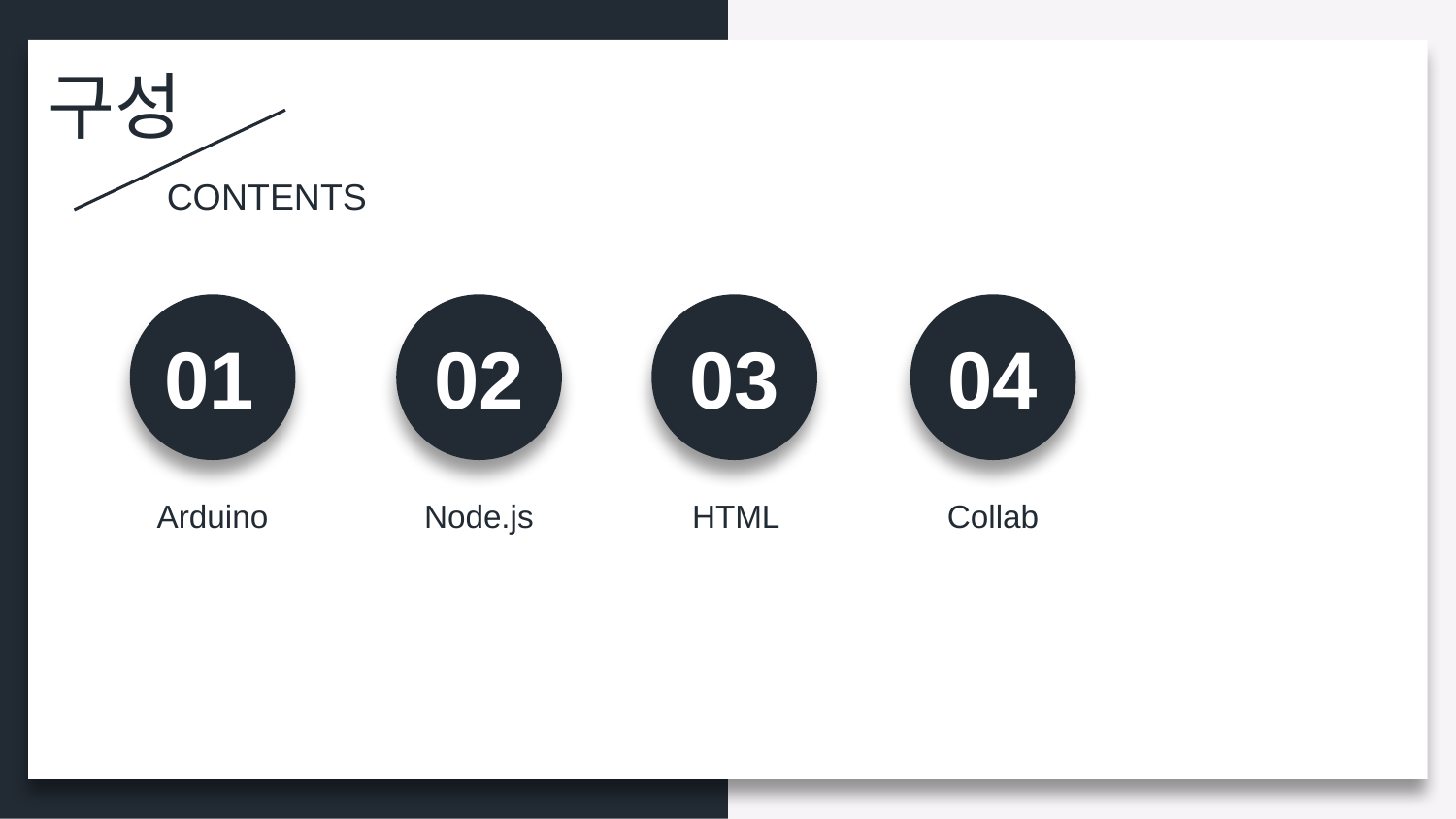

구성
CONTENTS

01
02
04
05
03
Arduino
Node.js
HTML
Collab